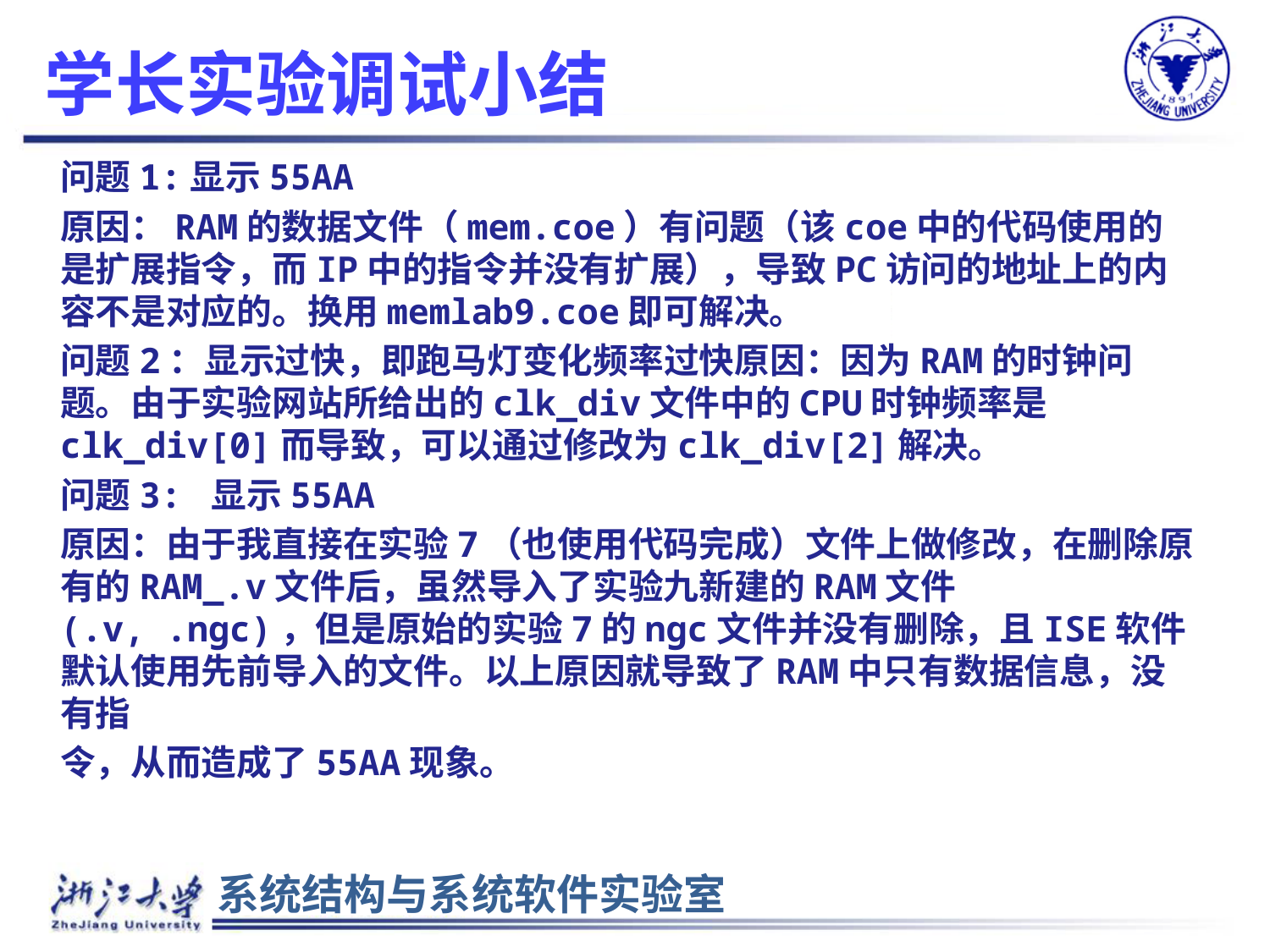

# 学长实验调试小结
问题1:显示55AA
原因：RAM的数据文件（mem.coe）有问题（该coe中的代码使用的是扩展指令，而IP中的指令并没有扩展），导致PC访问的地址上的内容不是对应的。换用memlab9.coe即可解决。
问题2：显示过快，即跑马灯变化频率过快原因：因为RAM的时钟问题。由于实验网站所给出的clk_div文件中的CPU时钟频率是clk_div[0]而导致，可以通过修改为clk_div[2]解决。
问题3: 显示55AA
原因：由于我直接在实验7（也使用代码完成）文件上做修改，在删除原有的RAM_.v文件后，虽然导入了实验九新建的RAM文件(.v, .ngc)，但是原始的实验7的ngc文件并没有删除，且ISE软件默认使用先前导入的文件。以上原因就导致了RAM中只有数据信息，没有指
令，从而造成了55AA现象。